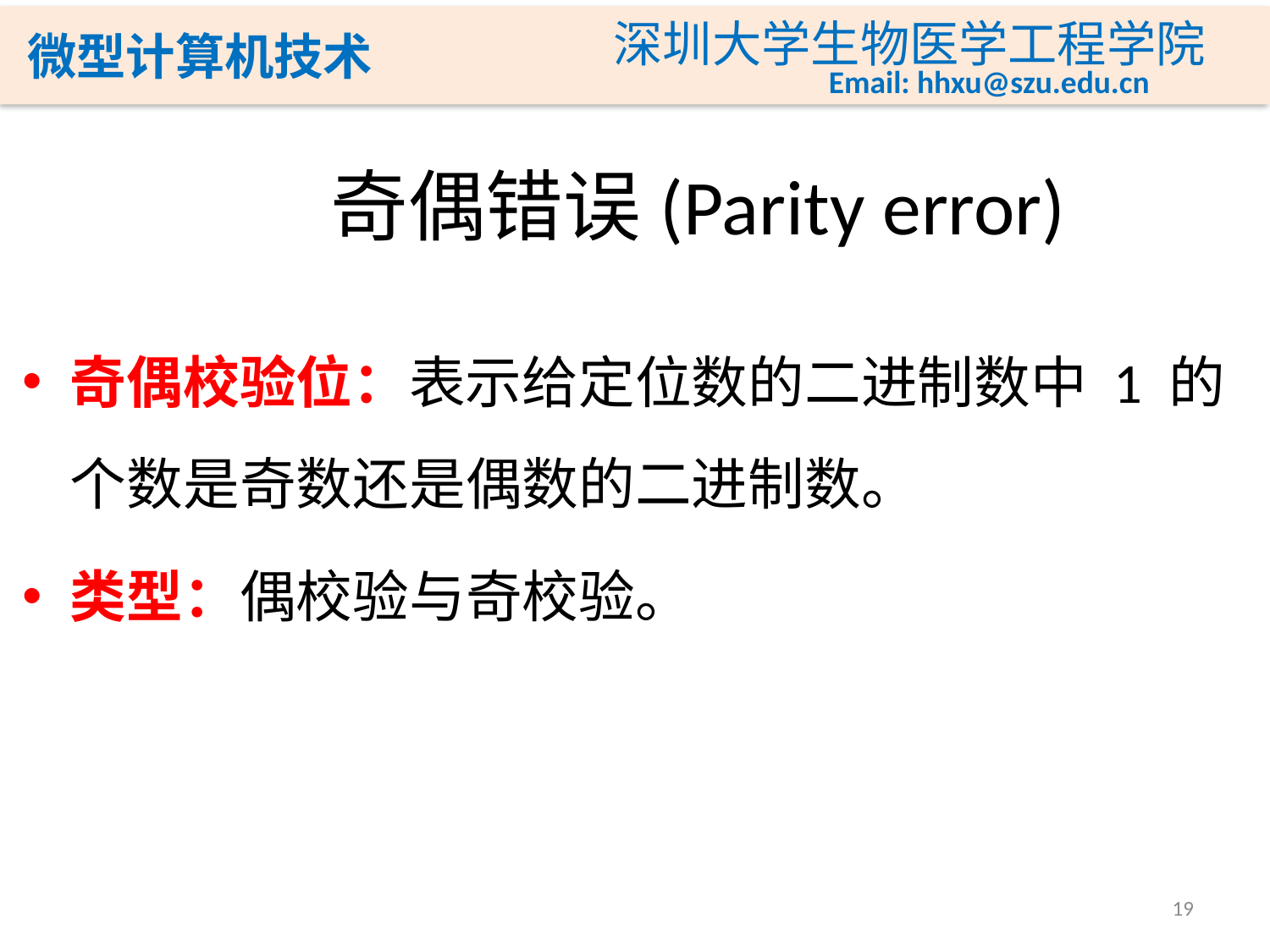

奇偶错误(Parity error)
奇偶校验位：表示给定位数的二进制数中 1 的个数是奇数还是偶数的二进制数。
类型：偶校验与奇校验。

19